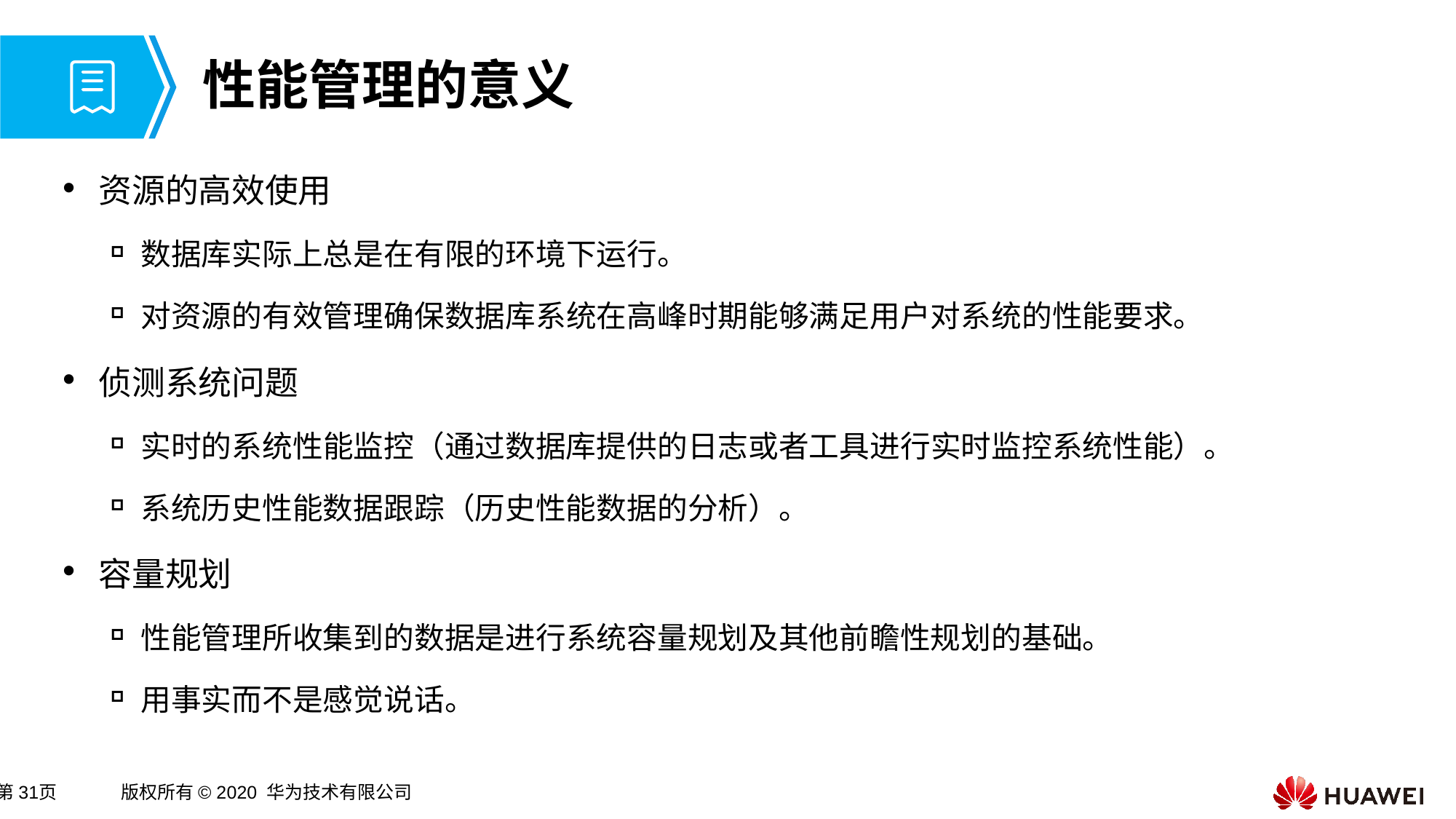

# 性能管理的意义
资源的高效使用
数据库实际上总是在有限的环境下运行。
对资源的有效管理确保数据库系统在高峰时期能够满足用户对系统的性能要求。
侦测系统问题
实时的系统性能监控（通过数据库提供的日志或者工具进行实时监控系统性能）。
系统历史性能数据跟踪（历史性能数据的分析）。
容量规划
性能管理所收集到的数据是进行系统容量规划及其他前瞻性规划的基础。
用事实而不是感觉说话。